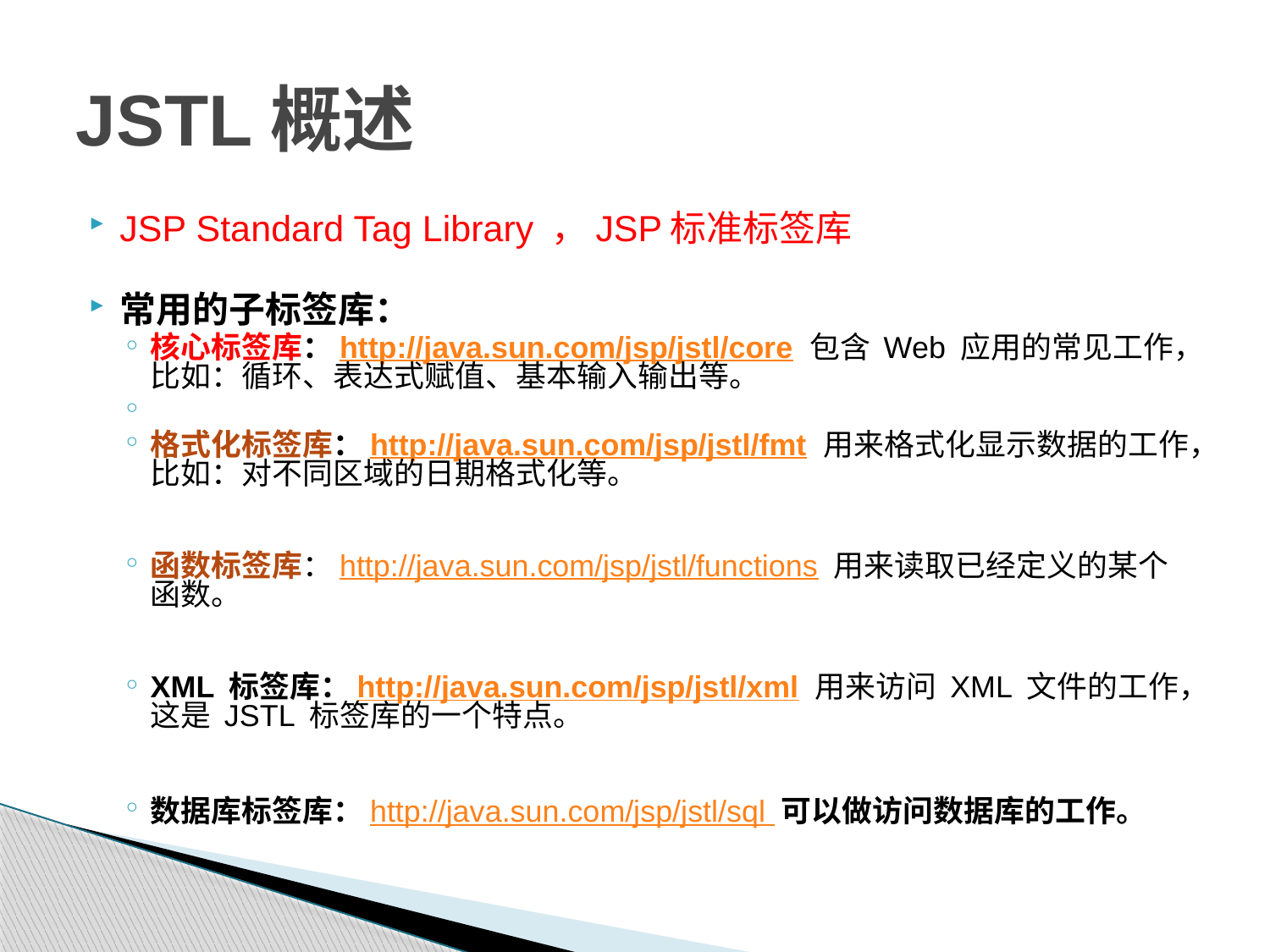

# JSTL概述
JSP Standard Tag Library ，JSP标准标签库

常用的子标签库：
核心标签库：http://java.sun.com/jsp/jstl/core 包含 Web 应用的常见工作，比如：循环、表达式赋值、基本输入输出等。

格式化标签库：http://java.sun.com/jsp/jstl/fmt 用来格式化显示数据的工作，比如：对不同区域的日期格式化等。

函数标签库：http://java.sun.com/jsp/jstl/functions 用来读取已经定义的某个函数。

XML 标签库：http://java.sun.com/jsp/jstl/xml 用来访问 XML 文件的工作，这是 JSTL 标签库的一个特点。

数据库标签库：http://java.sun.com/jsp/jstl/sql 可以做访问数据库的工作。